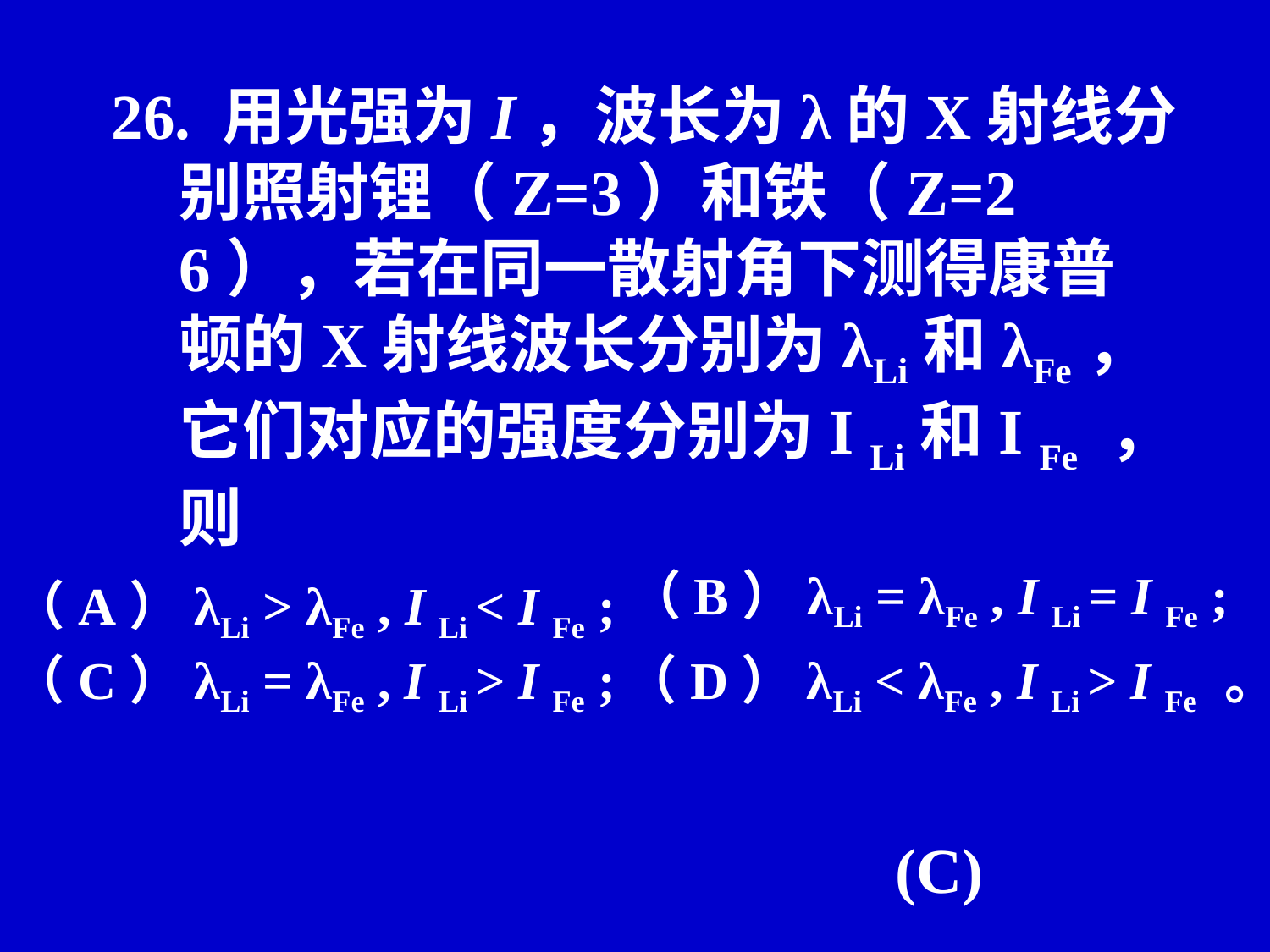

26. 用光强为I，波长为λ的X射线分别照射锂（Z=3）和铁（Z=26），若在同一散射角下测得康普顿的X射线波长分别为λLi和λFe，它们对应的强度分别为I Li和I Fe ，则
（B）λLi = λFe , I Li = I Fe ;
（A）λLi > λFe , I Li < I Fe ;
（C）λLi = λFe , I Li > I Fe ;
（D）λLi < λFe , I Li > I Fe  。
(C)